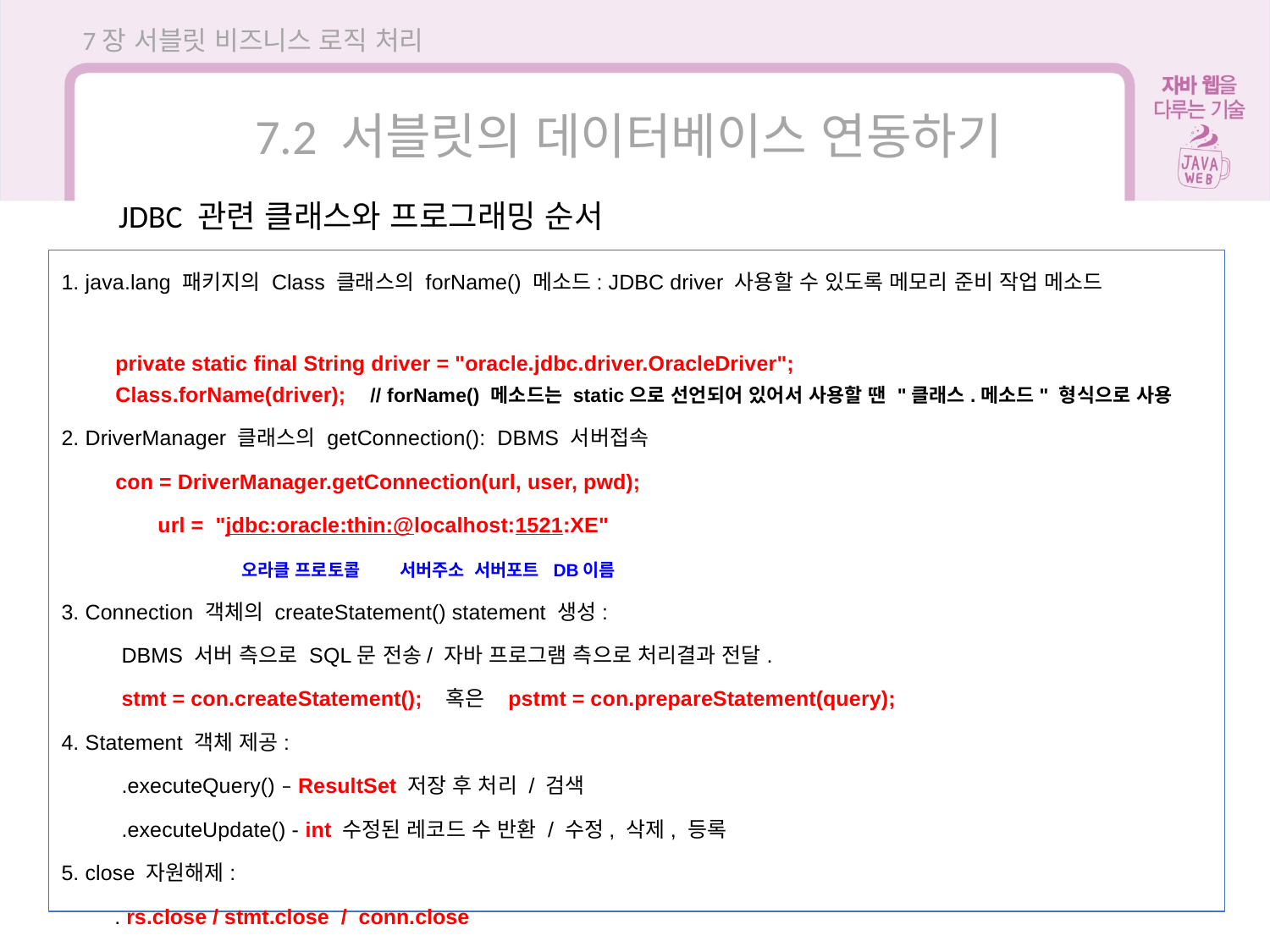

7장 서블릿 비즈니스 로직 처리
7.2 서블릿의 데이터베이스 연동하기
     JDBC 관련 클래스와 프로그래밍 순서
1. java.lang 패키지의 Class 클래스의 forName() 메소드: JDBC driver 사용할 수 있도록 메모리 준비 작업 메소드
         private static final String driver = "oracle.jdbc.driver.OracleDriver";
         Class.forName(driver);    // forName() 메소드는 static으로 선언되어 있어서 사용할 땐 "클래스.메소드" 형식으로 사용
2. DriverManager 클래스의 getConnection():  DBMS 서버접속
         con = DriverManager.getConnection(url, user, pwd);
                url =  "jdbc:oracle:thin:@localhost:1521:XE"
                               오라클 프로토콜        서버주소  서버포트  DB이름
3. Connection 객체의 createStatement() statement 생성:
          DBMS 서버 측으로 SQL문 전송/ 자바 프로그램 측으로 처리결과 전달.
          stmt = con.createStatement();   혹은   pstmt = con.prepareStatement(query);
4. Statement 객체 제공:
          .executeQuery() – ResultSet 저장 후 처리 / 검색
          .executeUpdate() - int 수정된 레코드 수 반환 / 수정, 삭제, 등록
5. close 자원해제:
         . rs.close / stmt.close  /  conn.close